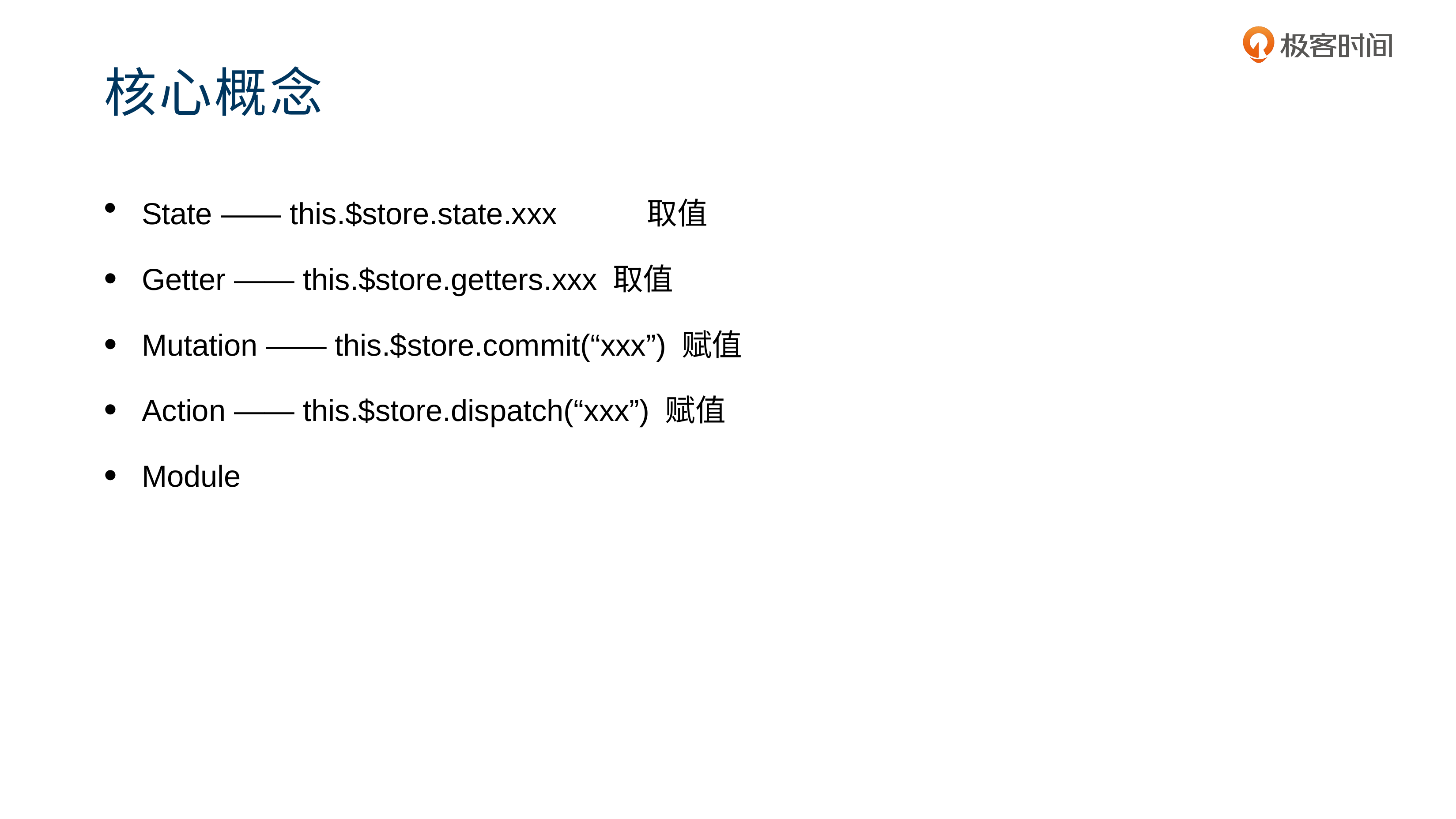

# 核心概念
State —— this.$store.state.xxx	取值

Getter —— this.$store.getters.xxx 取值

Mutation —— this.$store.commit(“xxx”) 赋值

Action —— this.$store.dispatch(“xxx”) 赋值

Module